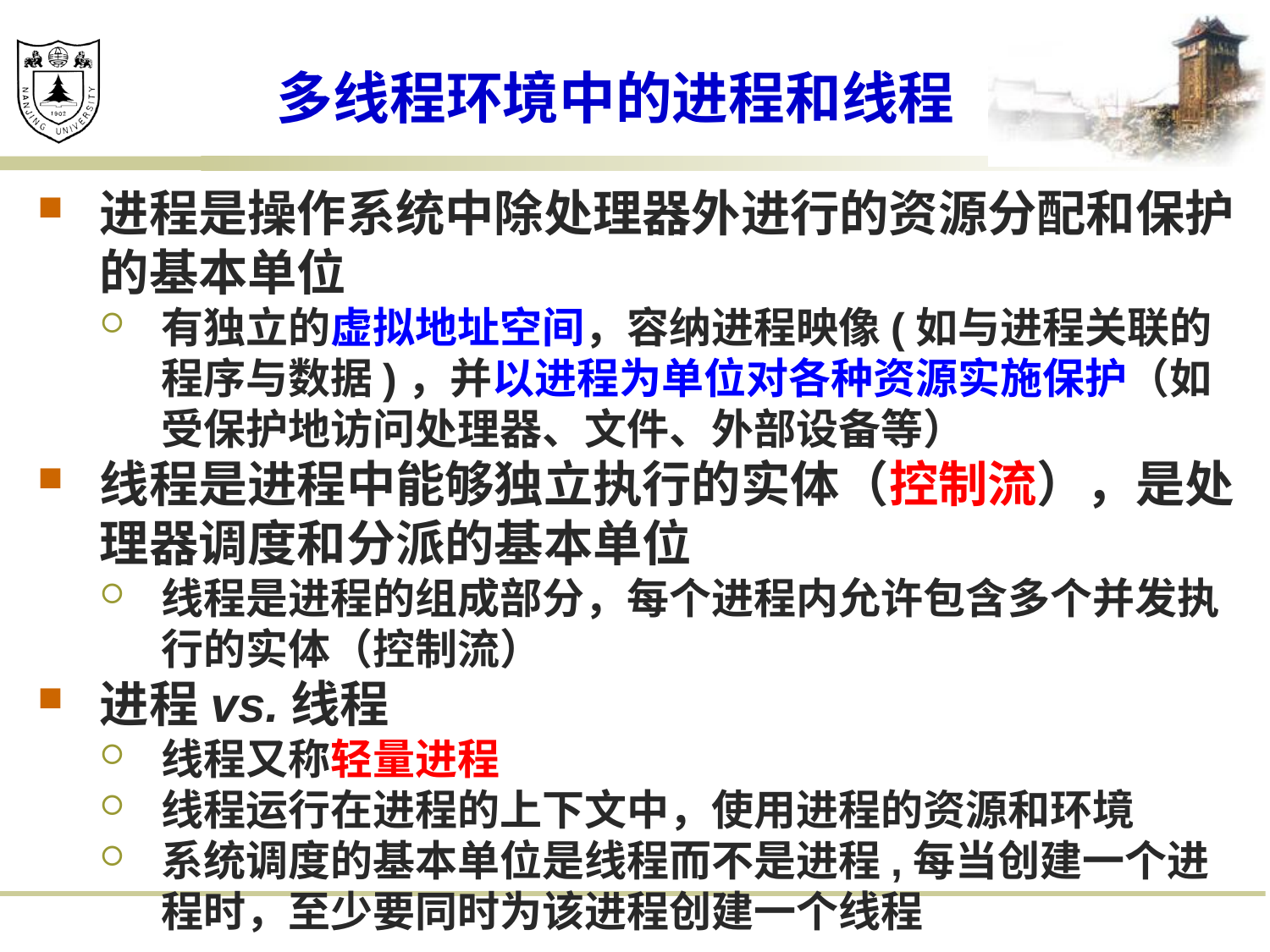

# 多线程环境中的进程和线程
进程是操作系统中除处理器外进行的资源分配和保护的基本单位
有独立的虚拟地址空间，容纳进程映像(如与进程关联的程序与数据)，并以进程为单位对各种资源实施保护（如受保护地访问处理器、文件、外部设备等）
线程是进程中能够独立执行的实体（控制流），是处理器调度和分派的基本单位
线程是进程的组成部分，每个进程内允许包含多个并发执行的实体（控制流）
进程vs.线程
线程又称轻量进程
线程运行在进程的上下文中，使用进程的资源和环境
系统调度的基本单位是线程而不是进程,每当创建一个进程时，至少要同时为该进程创建一个线程

113